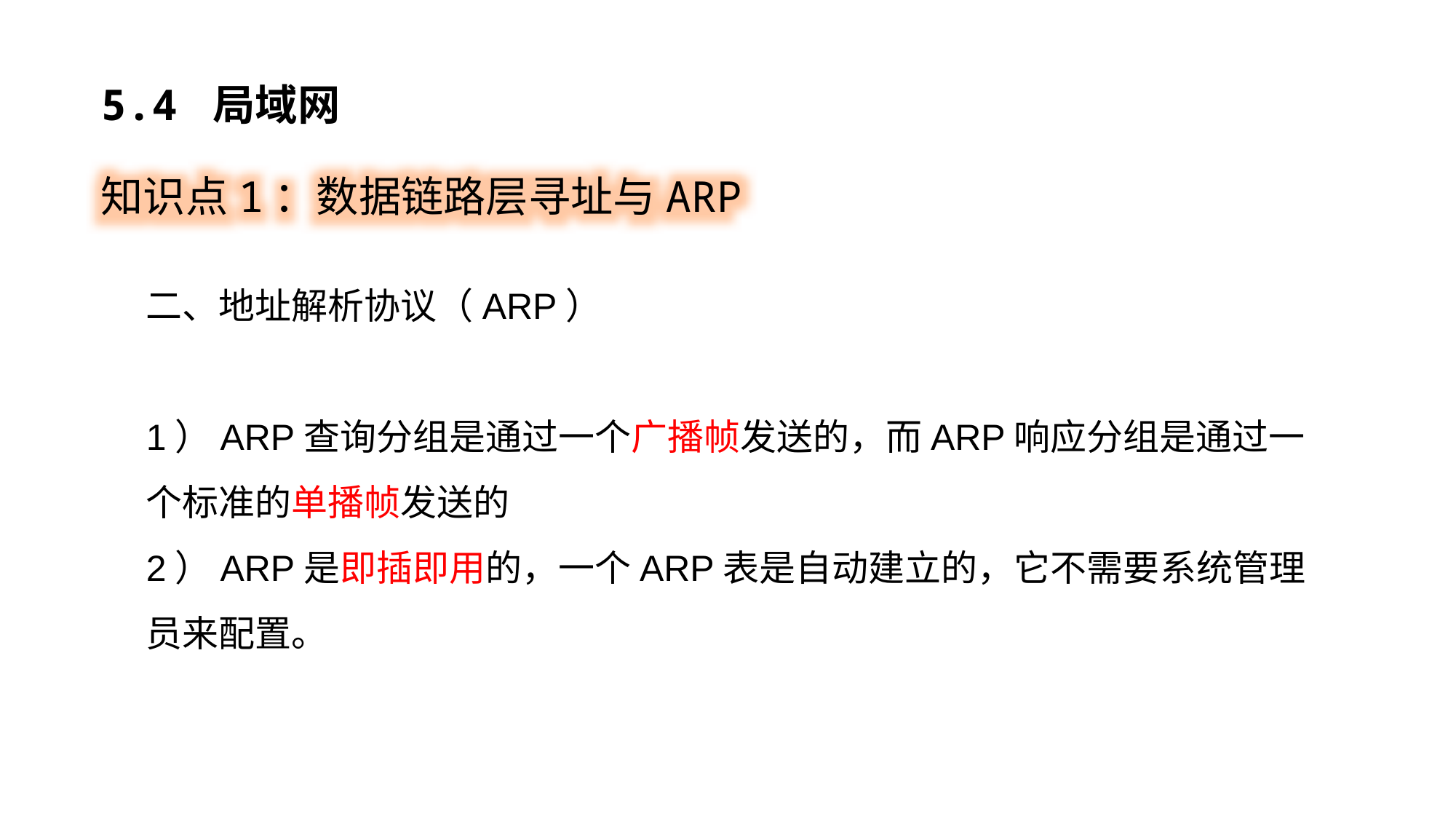

5.4 局域网
知识点1：数据链路层寻址与ARP
二、地址解析协议（ARP）

1）ARP查询分组是通过一个广播帧发送的，而ARP响应分组是通过一个标准的单播帧发送的
2）ARP是即插即用的，一个ARP表是自动建立的，它不需要系统管理员来配置。